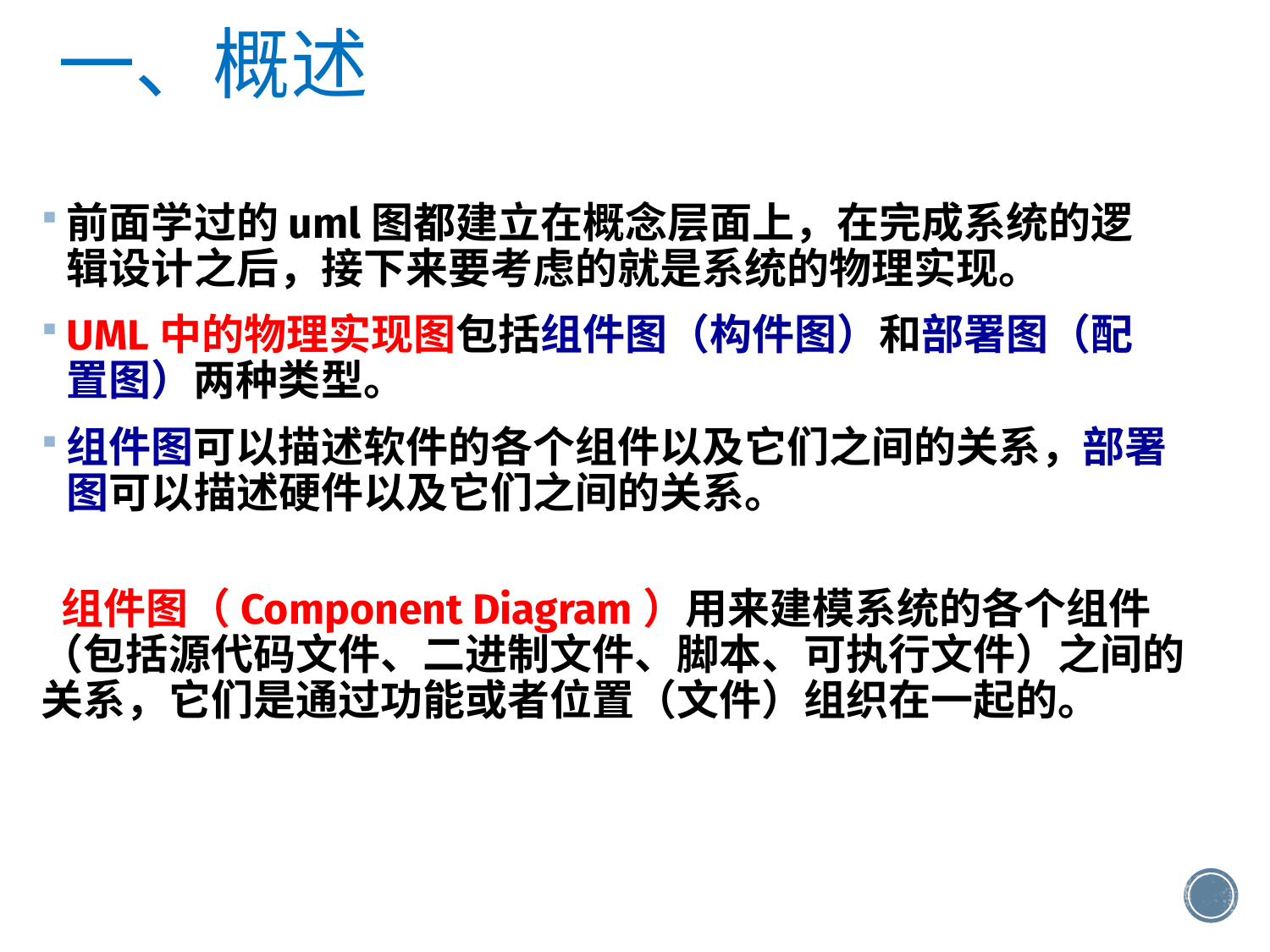

一、概述
前面学过的uml图都建立在概念层面上，在完成系统的逻辑设计之后，接下来要考虑的就是系统的物理实现。
UML中的物理实现图包括组件图（构件图）和部署图（配置图）两种类型。
组件图可以描述软件的各个组件以及它们之间的关系，部署图可以描述硬件以及它们之间的关系。
 组件图（Component Diagram）用来建模系统的各个组件（包括源代码文件、二进制文件、脚本、可执行文件）之间的关系，它们是通过功能或者位置（文件）组织在一起的。